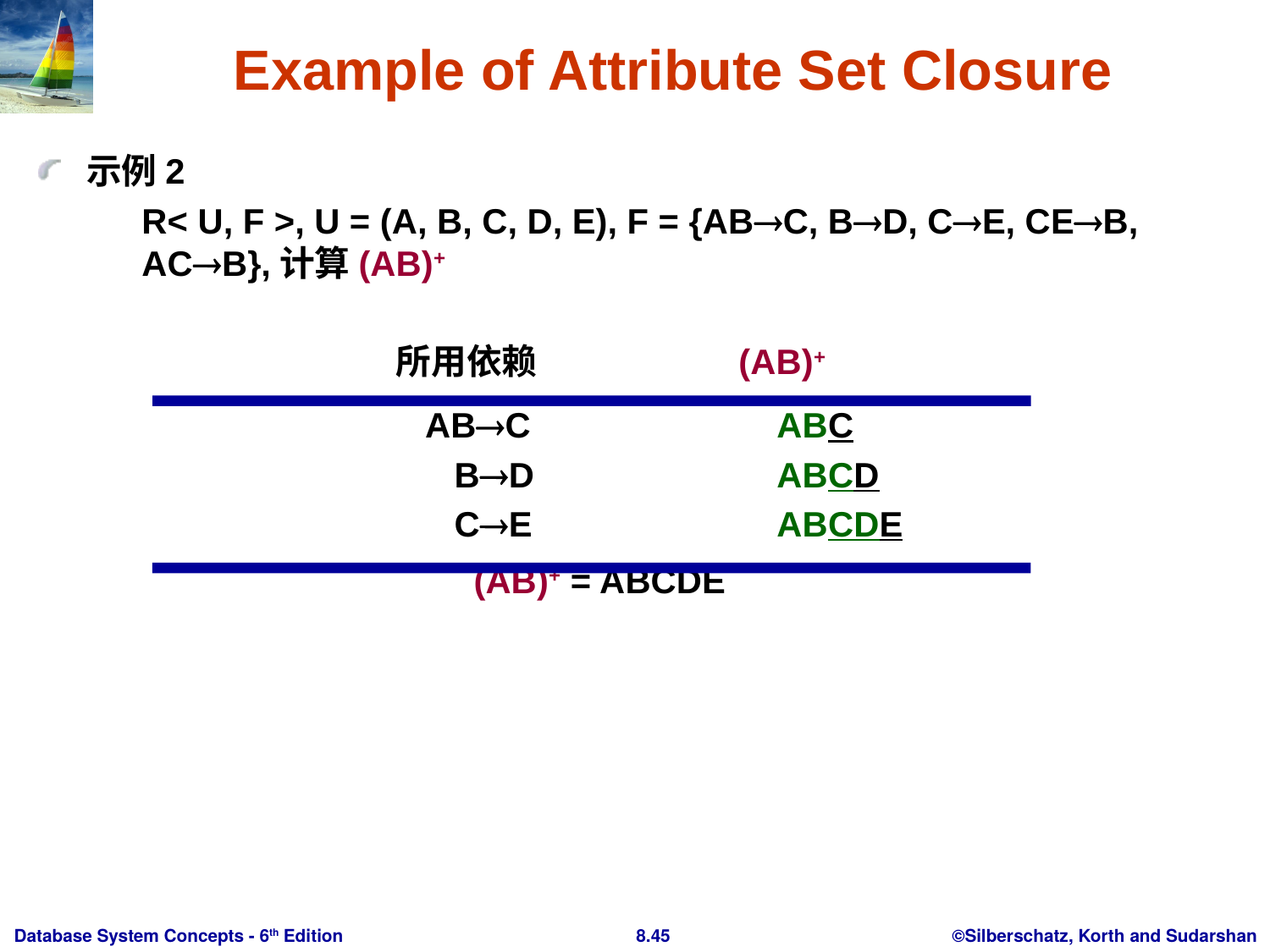

# Example of Attribute Set Closure
示例2
	R< U, F >, U = (A, B, C, D, E), F = {AB→C, B→D, C→E, CE→B, AC→B},计算(AB)+

			所用依赖	          (AB)+
			   AB→C		ABC
			      B→D		ABCD
			      C→E		ABCDE
			        (AB)+ = ABCDE